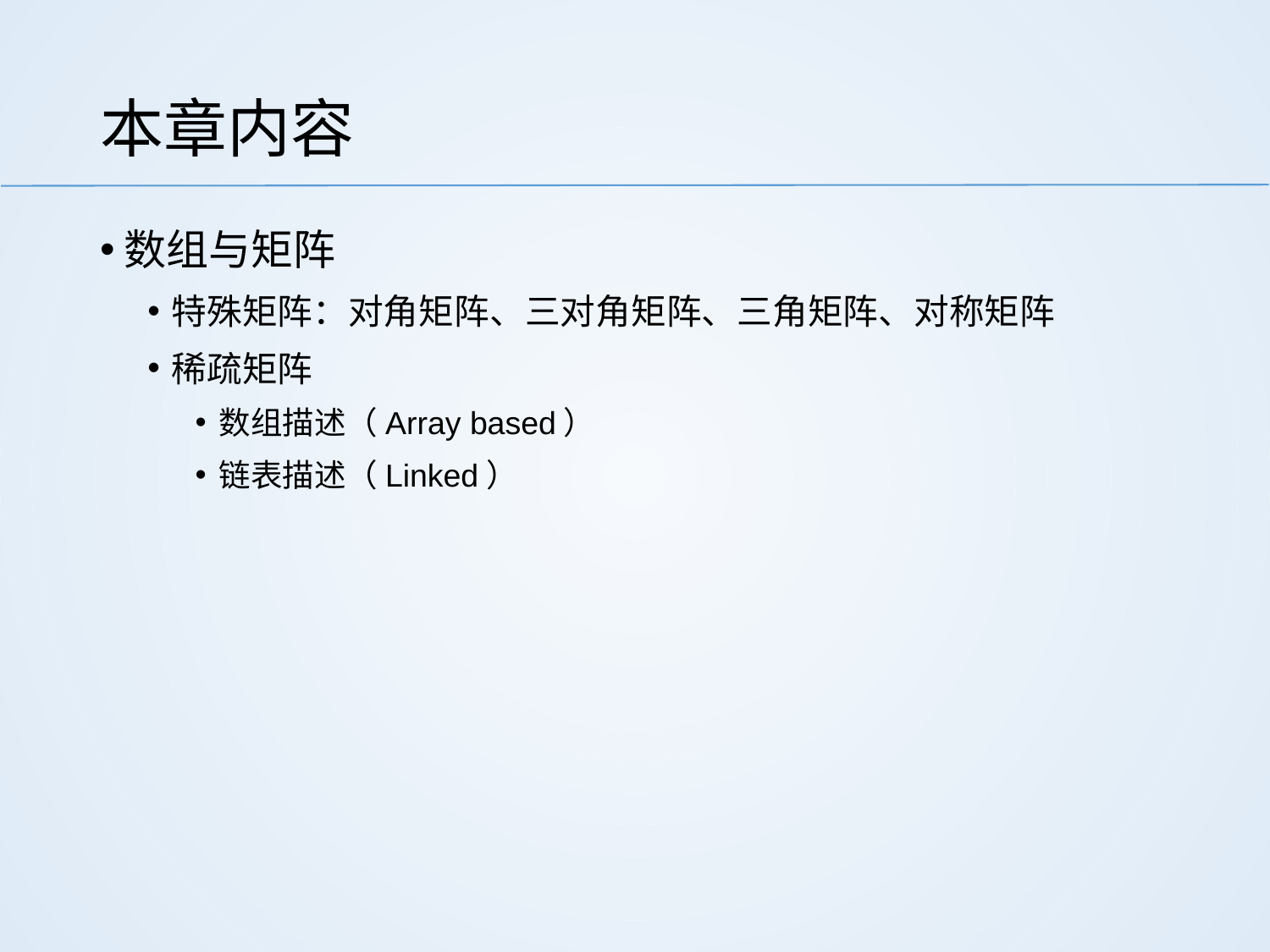

# 本章内容
数组与矩阵
特殊矩阵：对角矩阵、三对角矩阵、三角矩阵、对称矩阵
稀疏矩阵
数组描述（Array based）
链表描述（Linked）